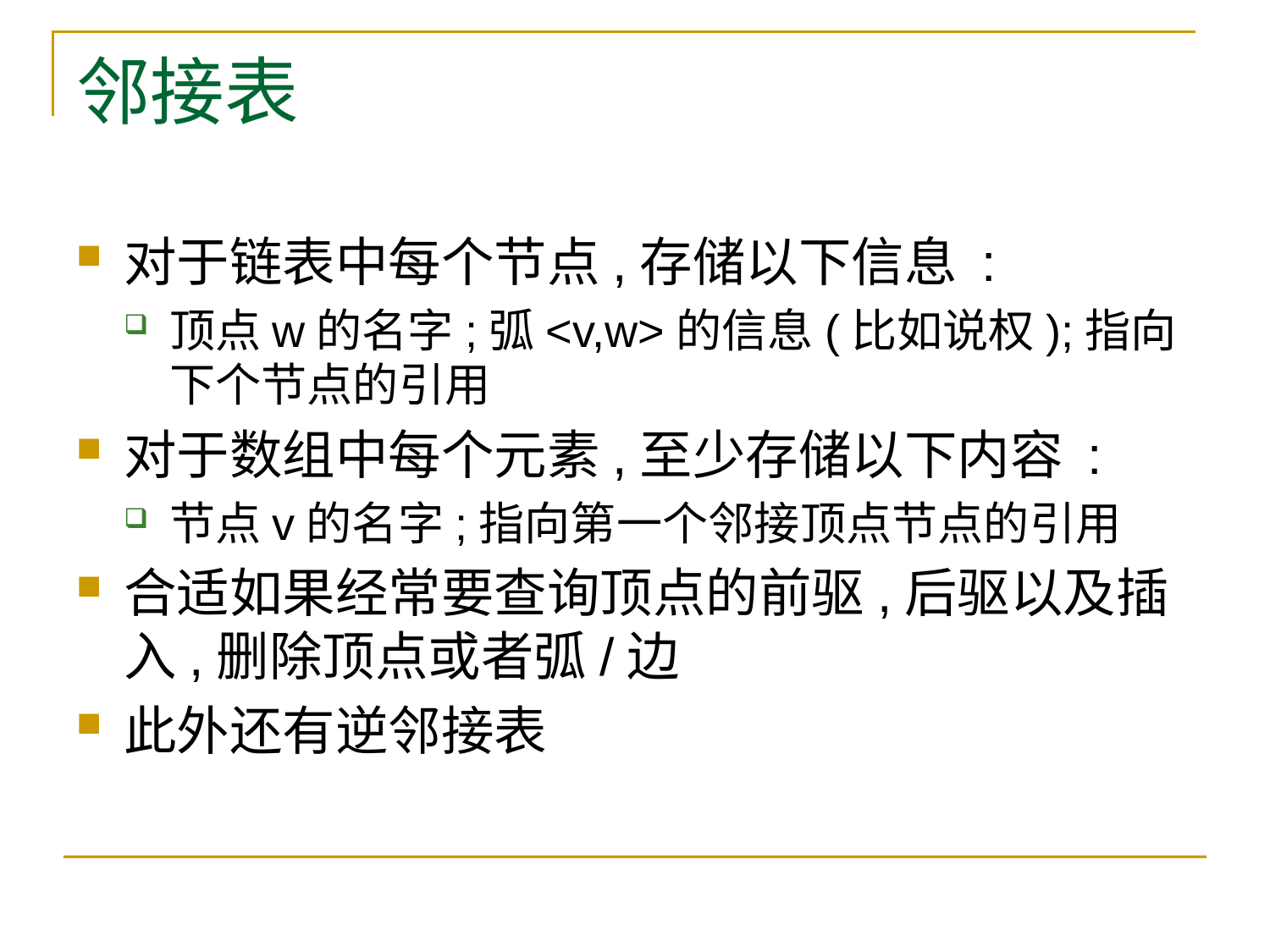

# 邻接表
对于链表中每个节点,存储以下信息 :
顶点w的名字;弧<v,w>的信息(比如说权);指向下个节点的引用
对于数组中每个元素,至少存储以下内容 :
节点v的名字;指向第一个邻接顶点节点的引用
合适如果经常要查询顶点的前驱,后驱以及插入,删除顶点或者弧/边
此外还有逆邻接表